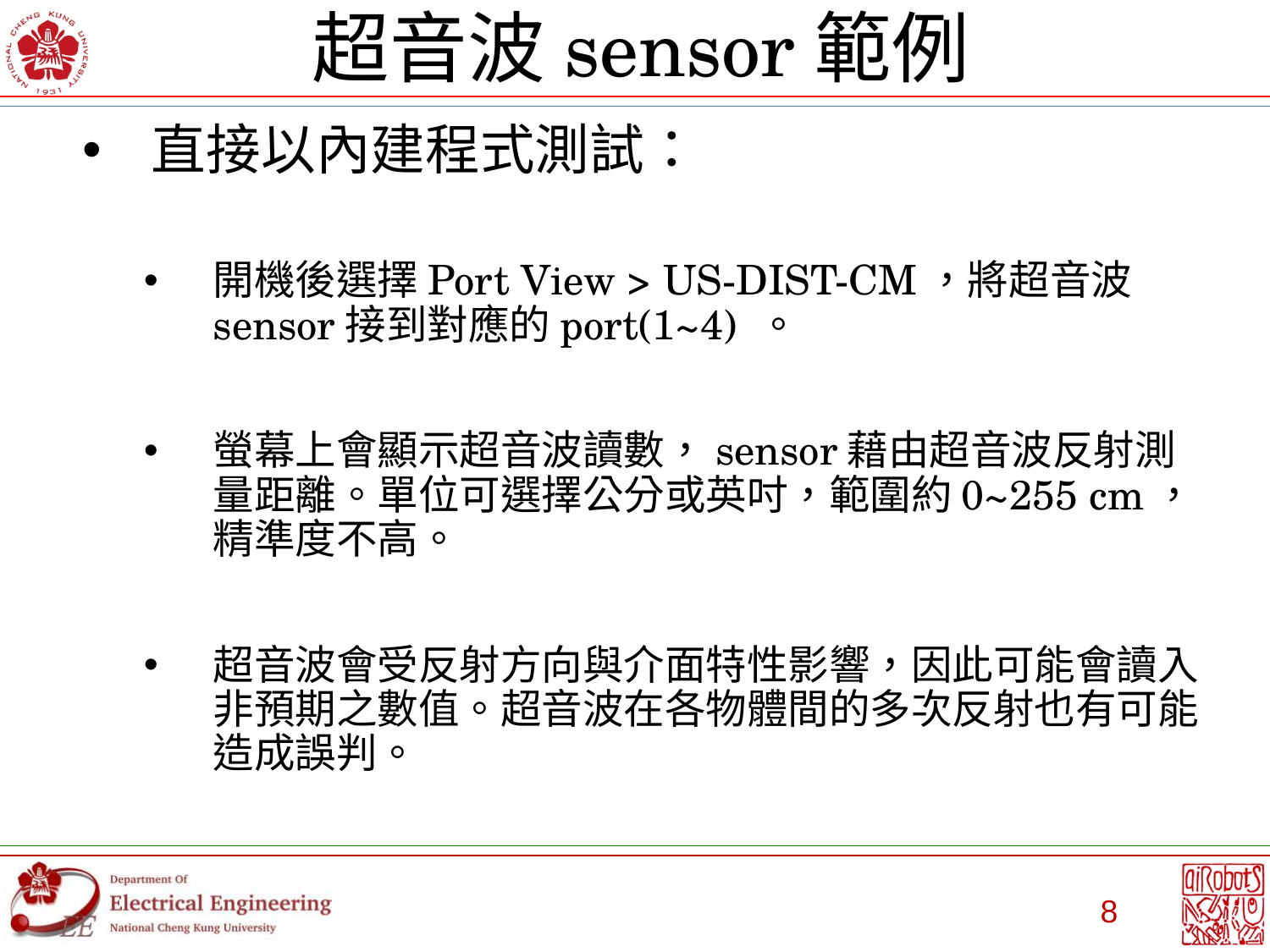

# 超音波sensor範例
直接以內建程式測試：

開機後選擇Port View > US-DIST-CM，將超音波sensor接到對應的port(1~4) 。

螢幕上會顯示超音波讀數，sensor藉由超音波反射測量距離。單位可選擇公分或英吋，範圍約0~255 cm，精準度不高。

超音波會受反射方向與介面特性影響，因此可能會讀入非預期之數值。超音波在各物體間的多次反射也有可能造成誤判。